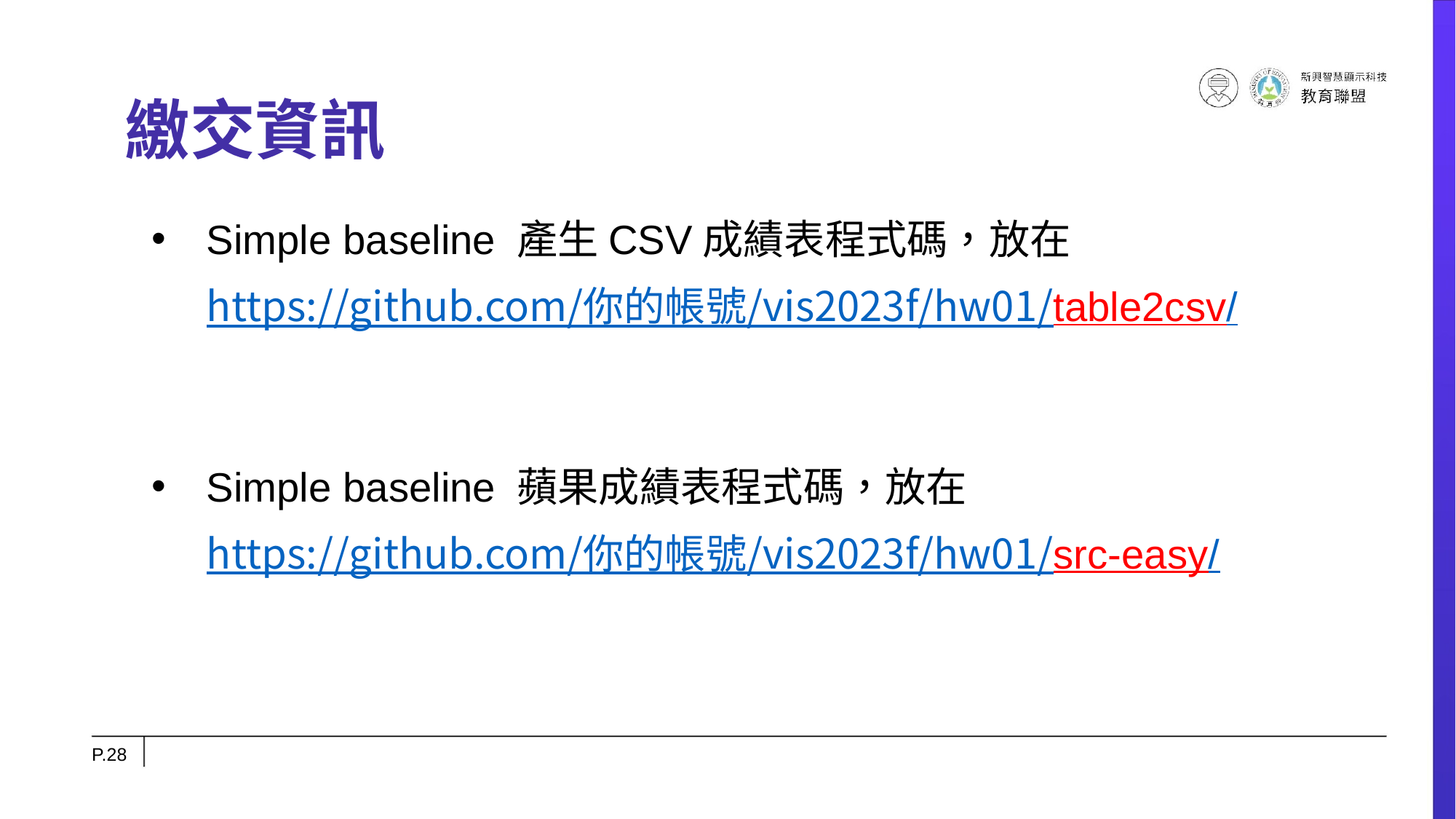

# 繳交資訊
Simple baseline 產生CSV成績表程式碼，放在 https://github.com/你的帳號/vis2023f/hw01/table2csv/

Simple baseline 蘋果成績表程式碼，放在 https://github.com/你的帳號/vis2023f/hw01/src-easy/

P.28